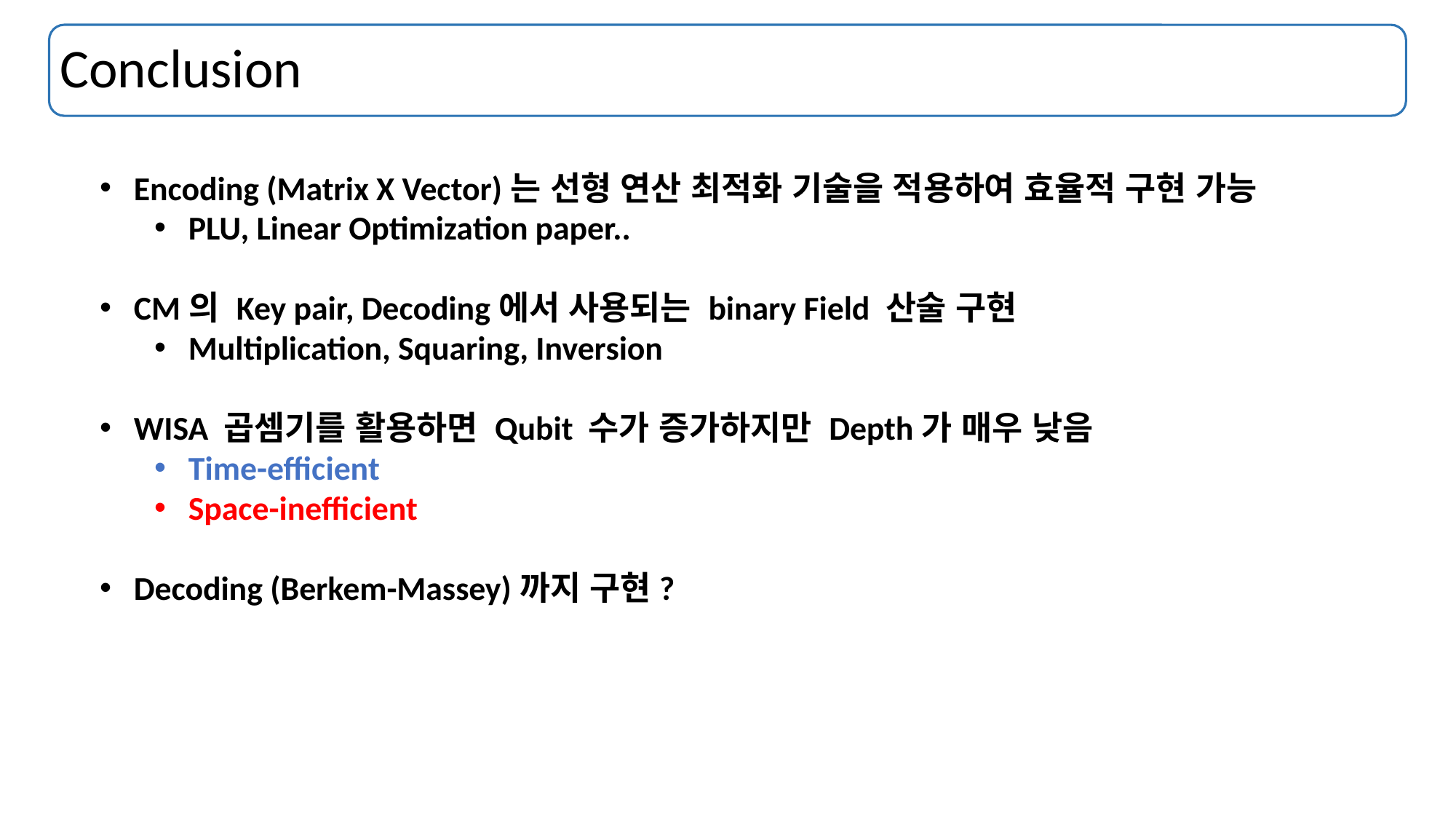

# Conclusion
Encoding (Matrix X Vector)는 선형 연산 최적화 기술을 적용하여 효율적 구현 가능
PLU, Linear Optimization paper..

CM의 Key pair, Decoding에서 사용되는 binary Field 산술 구현
Multiplication, Squaring, Inversion

WISA 곱셈기를 활용하면 Qubit 수가 증가하지만 Depth가 매우 낮음
Time-efficient
Space-inefficient

Decoding (Berkem-Massey)까지 구현?